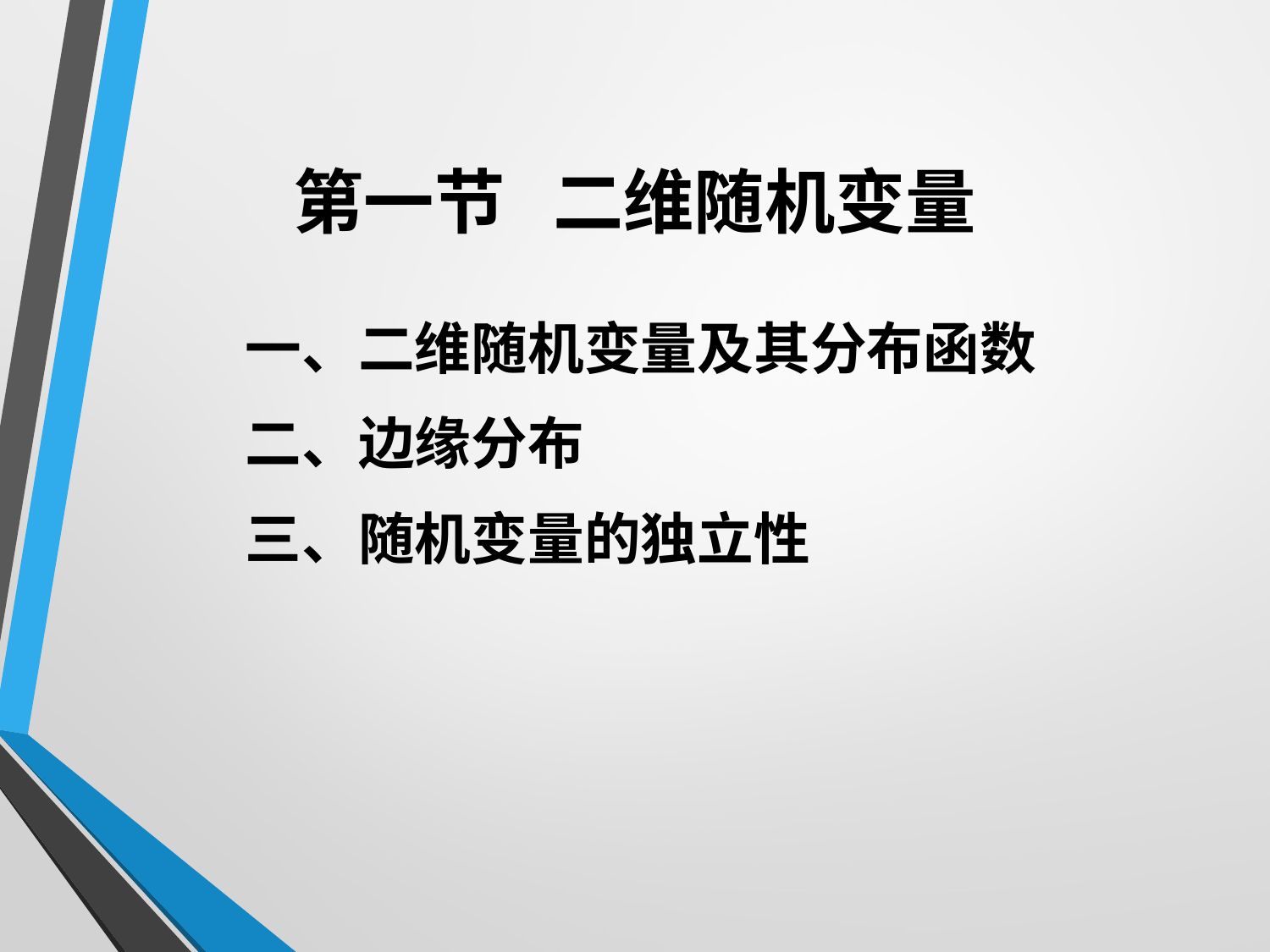

# 第一节   二维随机变量
一、二维随机变量及其分布函数
二、边缘分布
三、随机变量的独立性